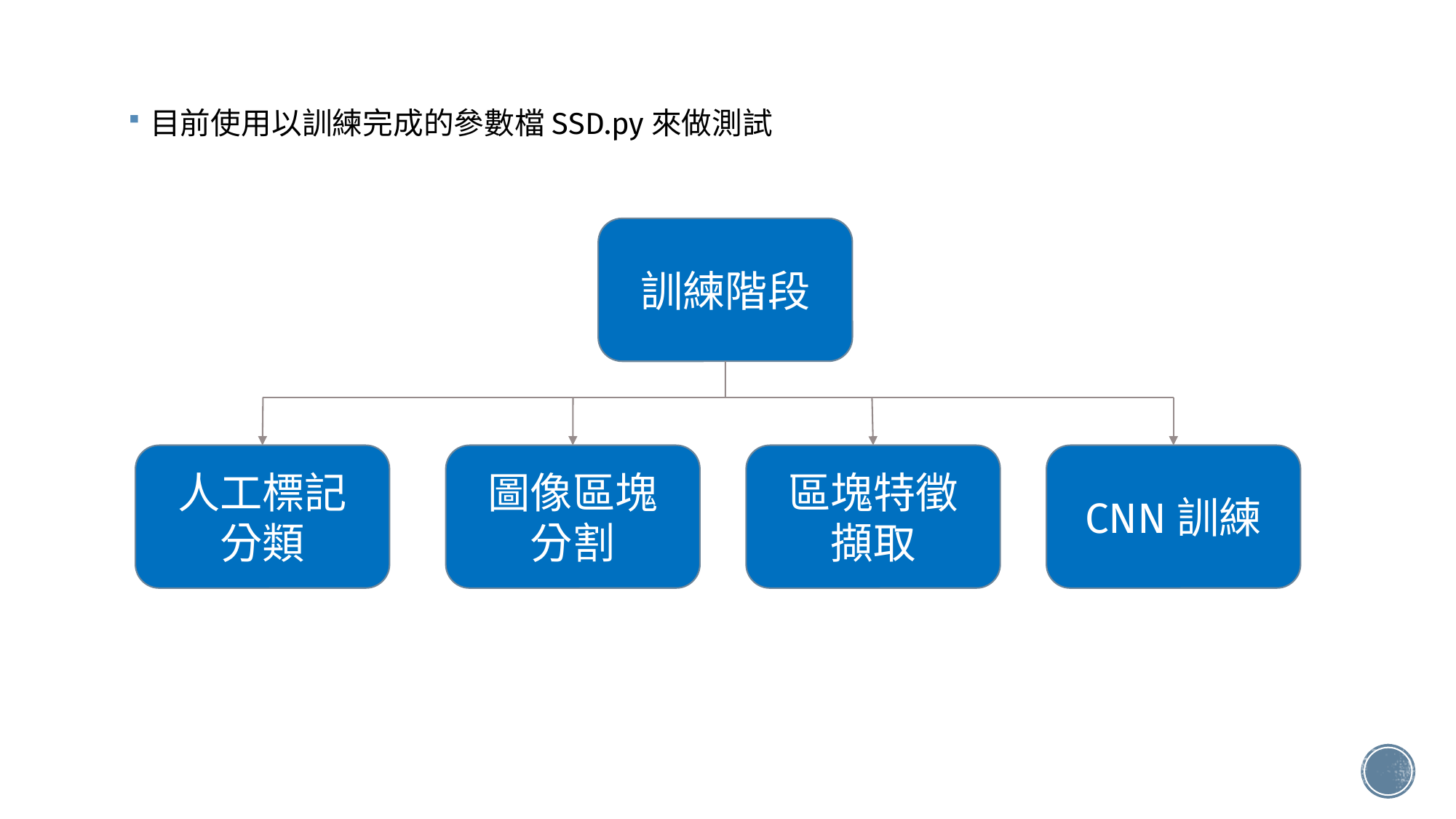

目前使用以訓練完成的參數檔SSD.py來做測試
訓練階段
人工標記
分類
圖像區塊
分割
區塊特徵
擷取
CNN訓練